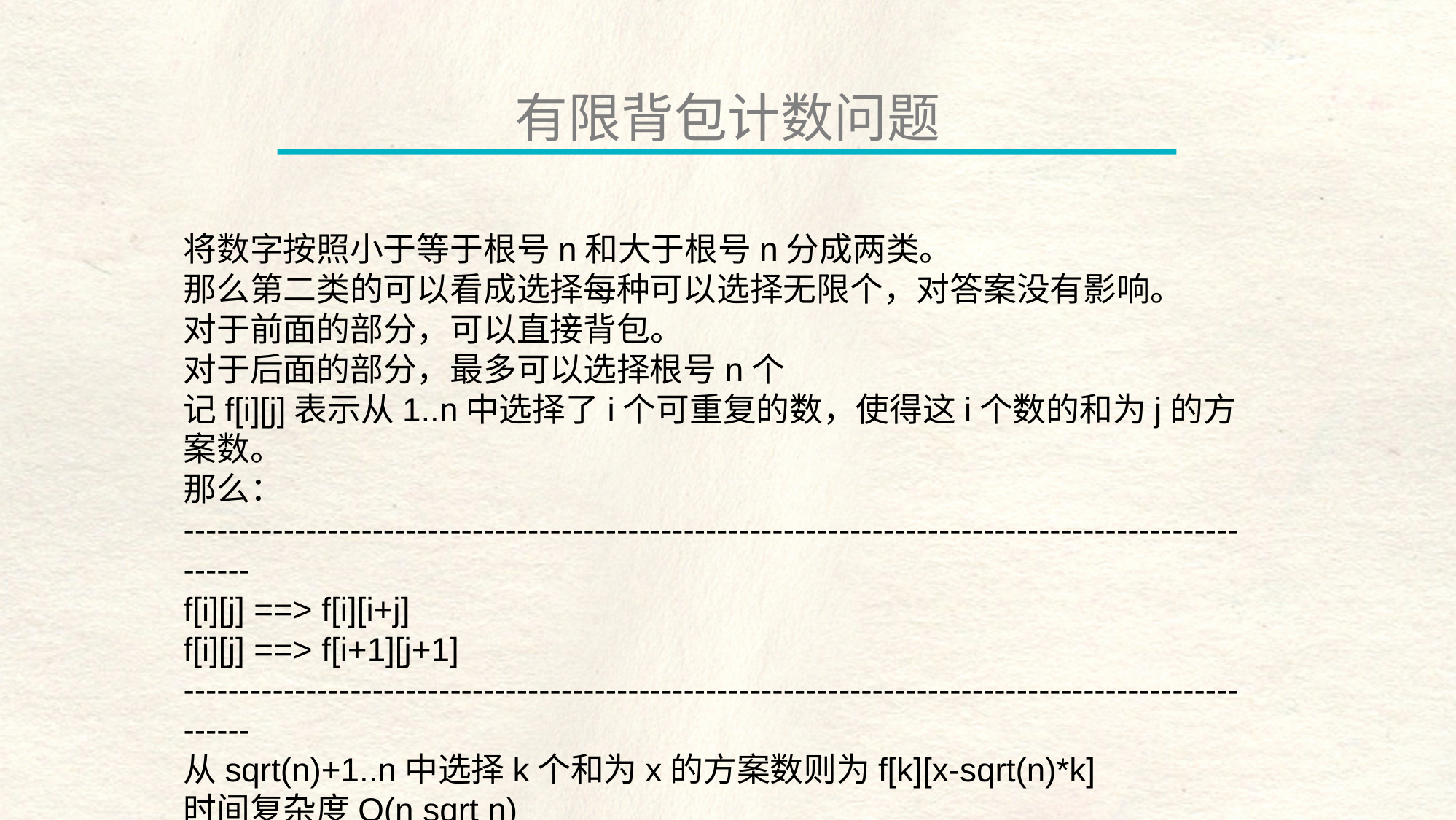

有限背包计数问题

将数字按照小于等于根号n和大于根号n分成两类。
那么第二类的可以看成选择每种可以选择无限个，对答案没有影响。
对于前面的部分，可以直接背包。
对于后面的部分，最多可以选择根号n个
记f[i][j]表示从1..n中选择了i个可重复的数，使得这i个数的和为j的方案数。
那么：
-----------------------------------------------------------------------------------------------------
f[i][j] ==> f[i][i+j]
f[i][j] ==> f[i+1][j+1]
-----------------------------------------------------------------------------------------------------
从sqrt(n)+1..n中选择k个和为x的方案数则为f[k][x-sqrt(n)*k]
时间复杂度O(n sqrt n)